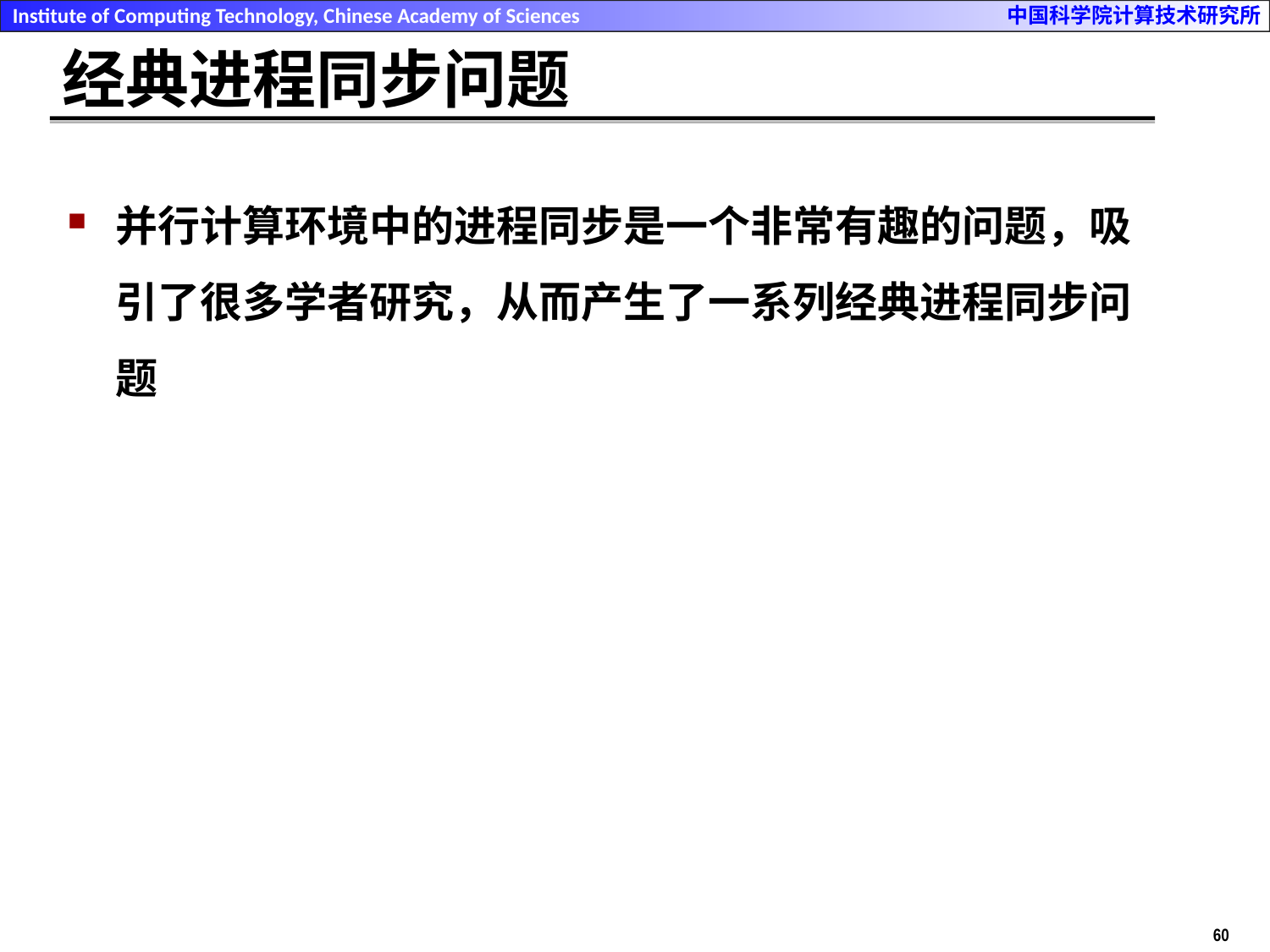

# 经典进程同步问题
并行计算环境中的进程同步是一个非常有趣的问题，吸引了很多学者研究，从而产生了一系列经典进程同步问题